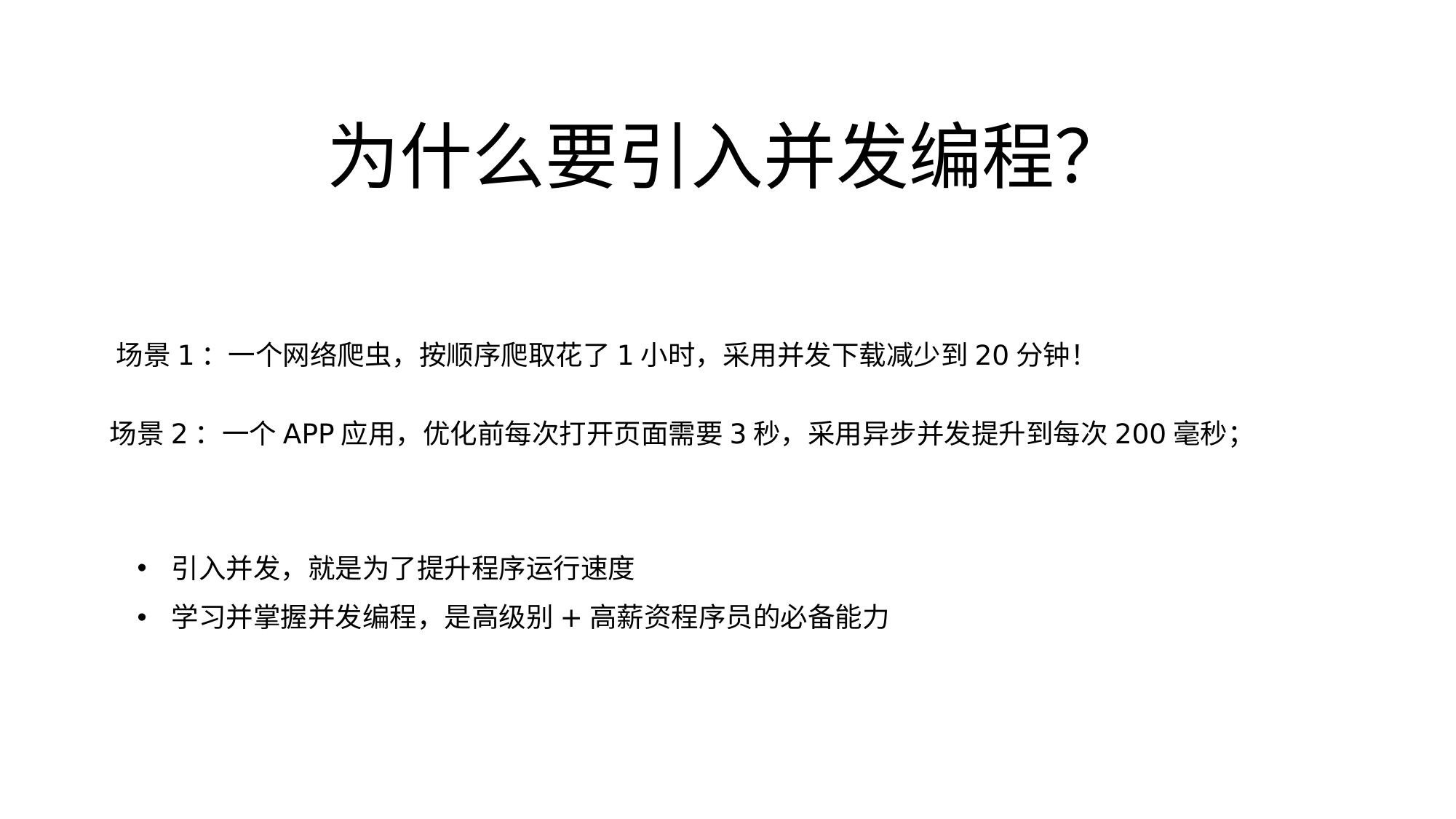

为什么要引入并发编程？
场景1：一个网络爬虫，按顺序爬取花了1小时，采用并发下载减少到20分钟！
场景2：一个APP应用，优化前每次打开页面需要3秒，采用异步并发提升到每次200毫秒；
引入并发，就是为了提升程序运行速度
学习并掌握并发编程，是高级别+高薪资程序员的必备能力